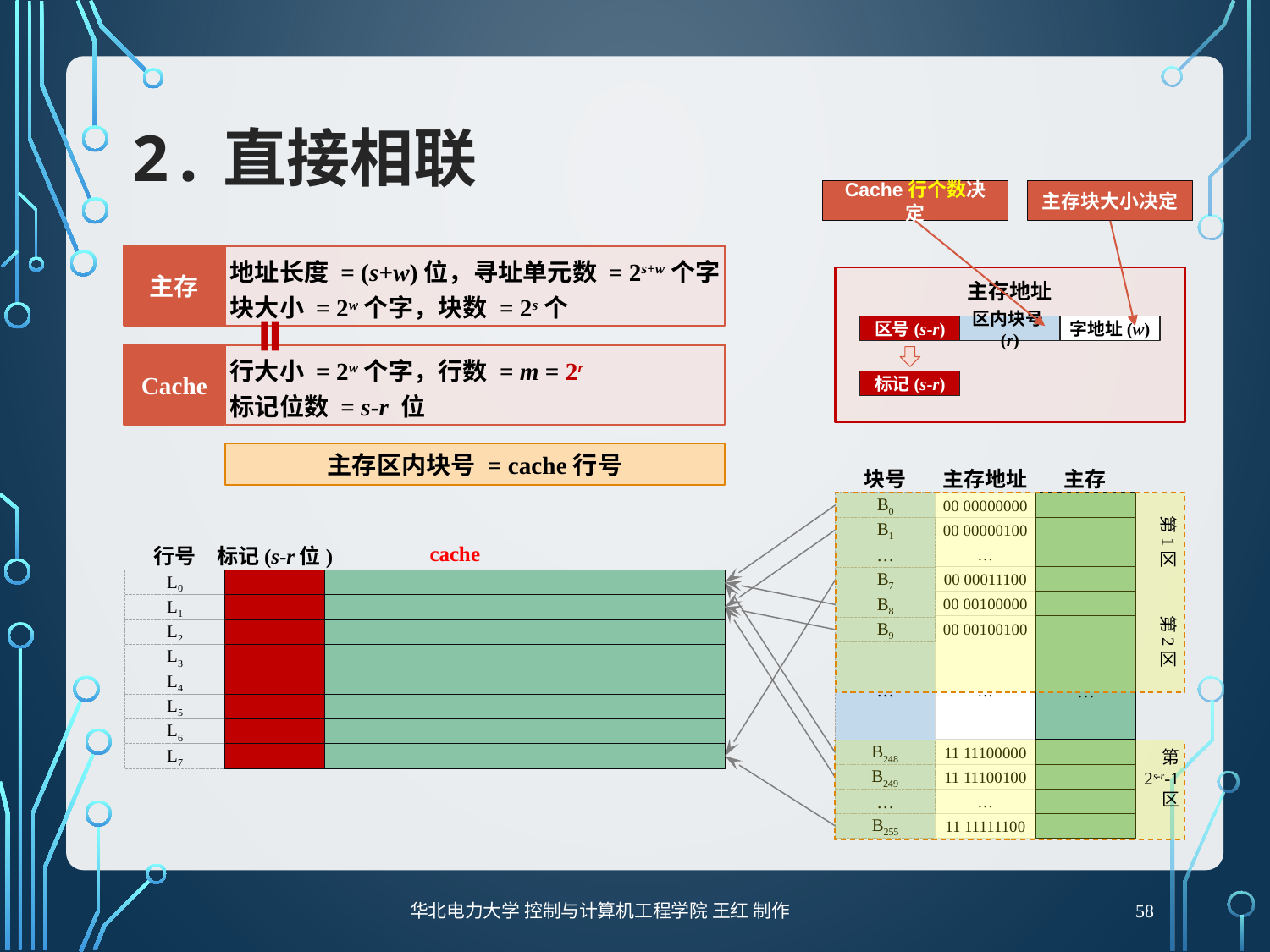

# 2.直接相联
Cache行个数决定
主存块大小决定
主存
地址长度 = (s+w)位，寻址单元数 = 2s+w个字
块大小 = 2w个字，块数 = 2s个

主存地址
区号(s-r)
区内块号(r)
字地址(w)

Cache
行大小 = 2w个字，行数 = m = 2r
标记位数 = s-r 位

标记(s-r)
主存区内块号 = cache行号
块号
主存地址
主存
第1区
B0
00 00000000
00 00000100

B1
cache
…

…
行号
标记(s-r位)
00 00011100

B7
L0

00 00100000

第2区
B8
L1

00 00100100

B9
L2

…
…
…
L3

L4

L5

L6

11 11100000

第
2s-r-1
区
B248
L7

11 11100100

B249
…
…

B255
11 11111100

华北电力大学 控制与计算机工程学院 王红 制作
58